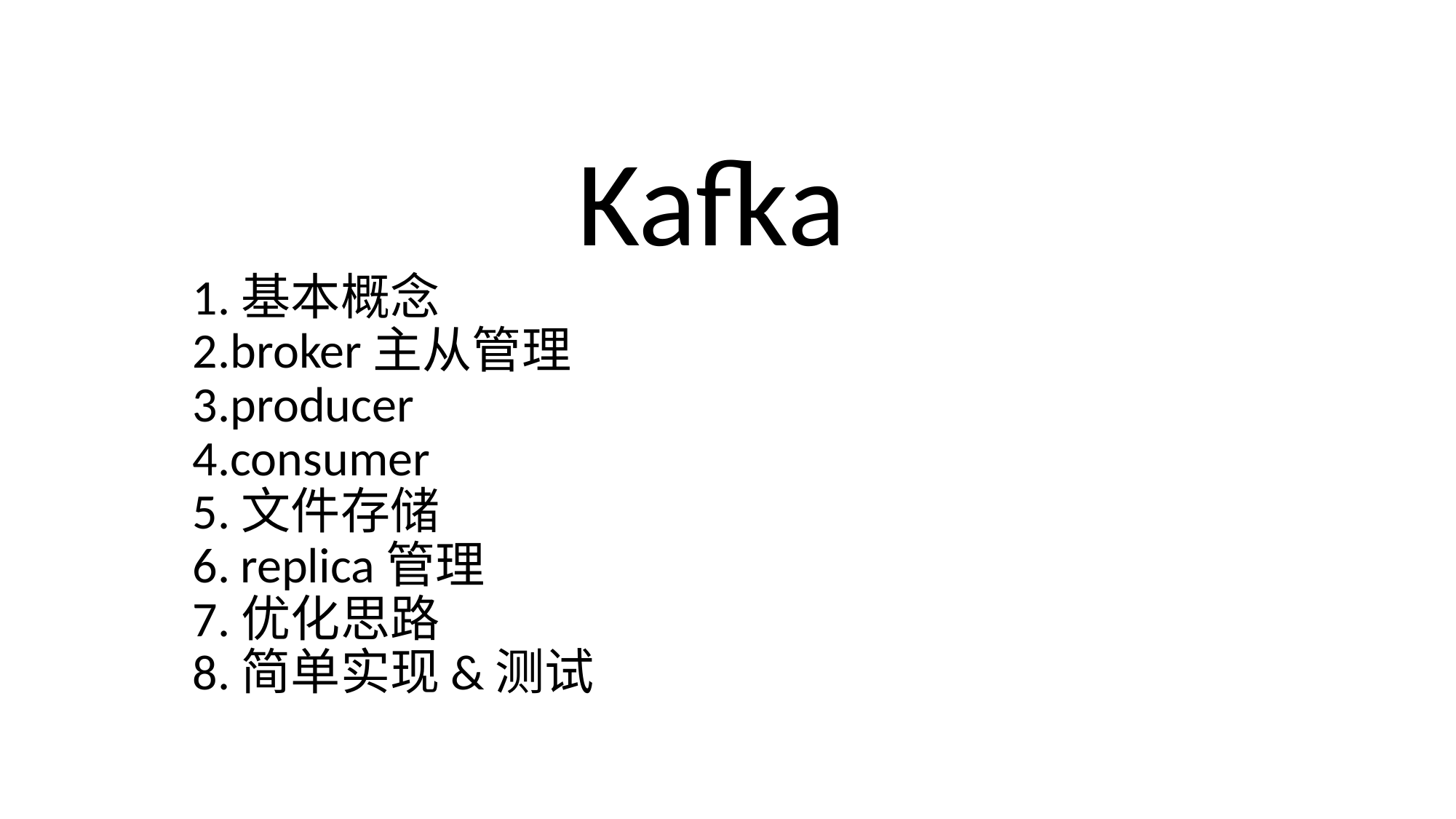

# Kafka 1.基本概念 2.broker主从管理 3.producer 4.consumer 5.文件存储 6. replica管理 7.优化思路 8.简单实现&测试